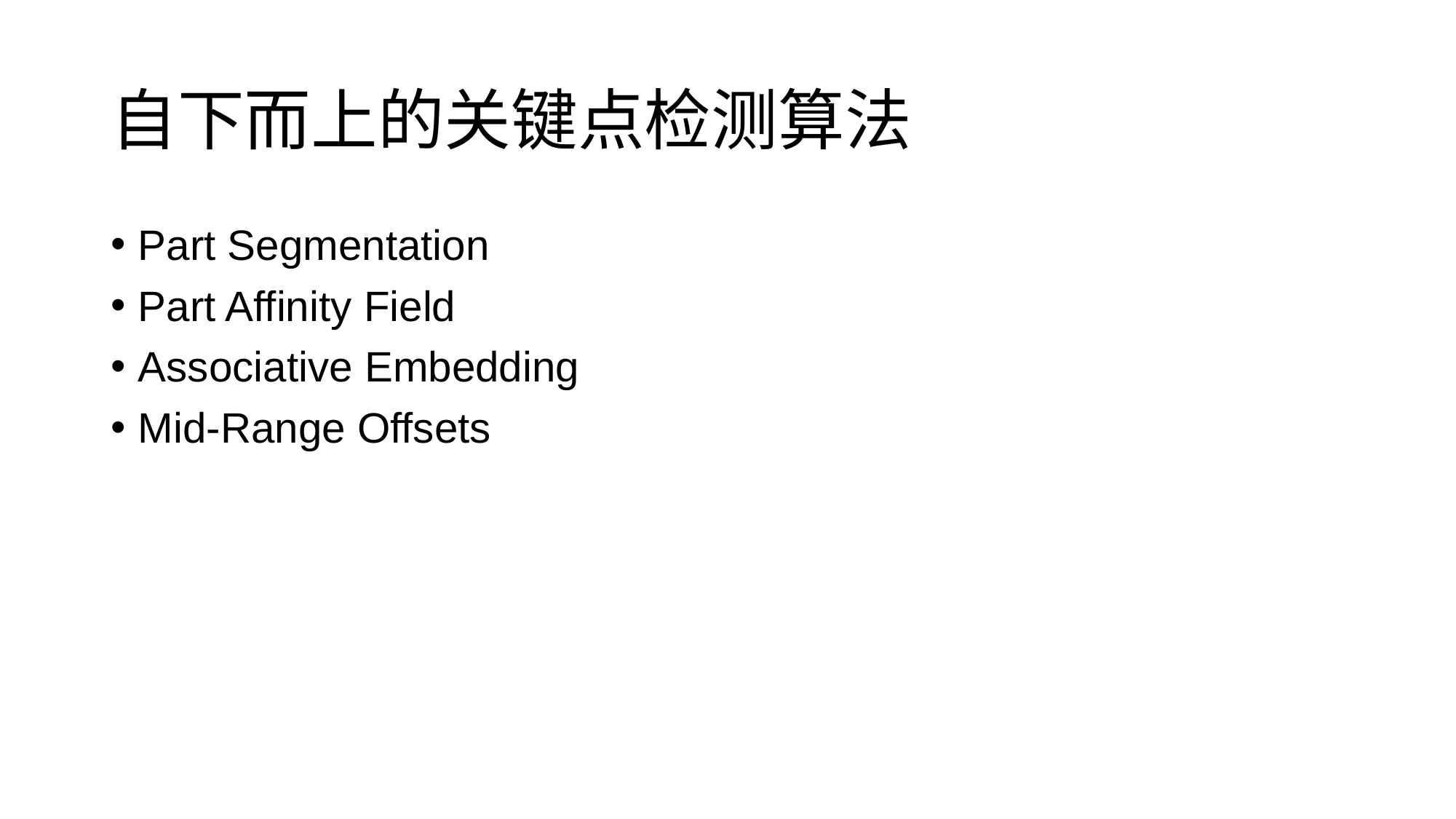

# 自下而上的关键点检测算法
Part Segmentation
Part Affinity Field
Associative Embedding
Mid-Range Offsets